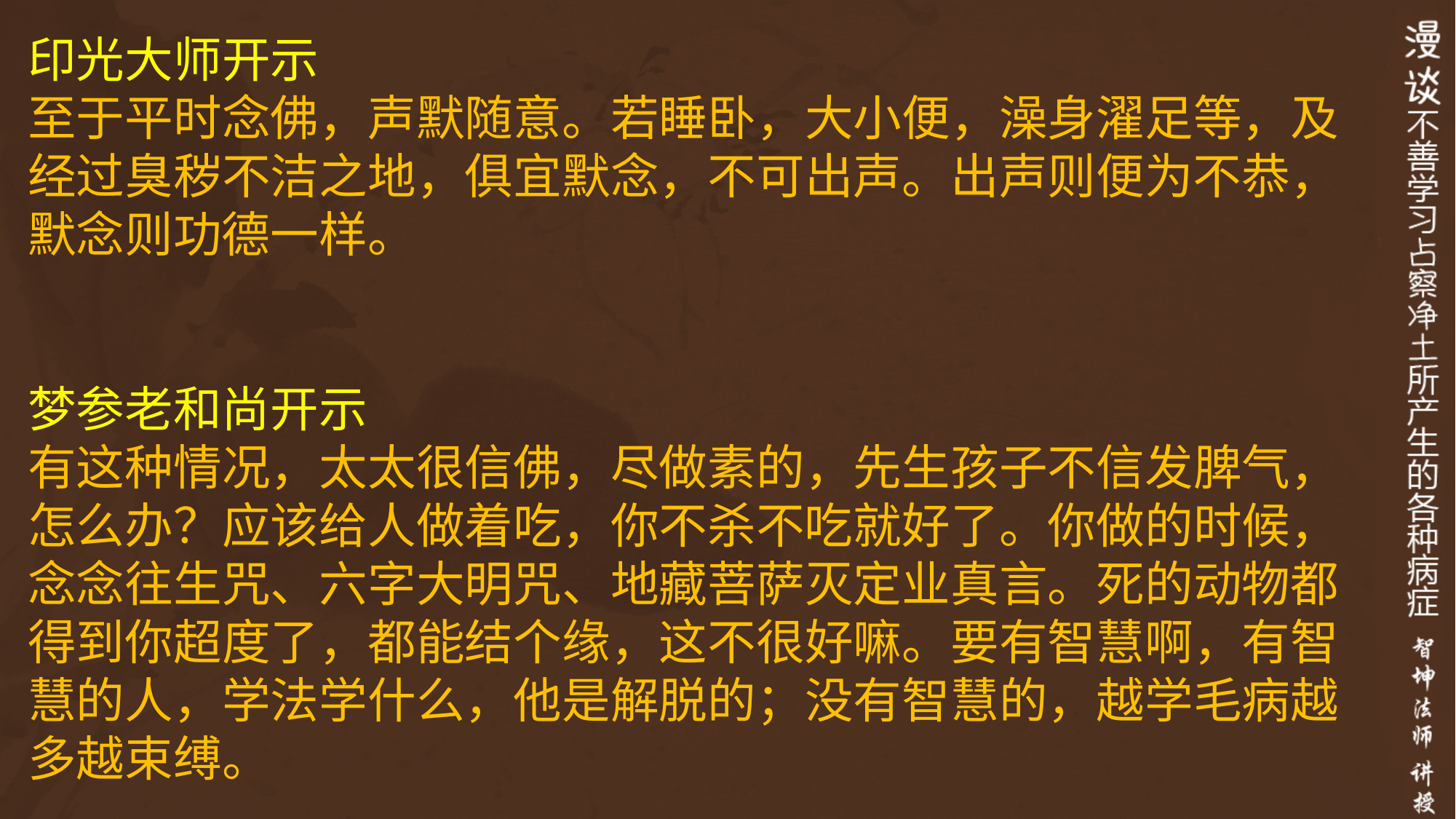

印光大师开示
至于平时念佛，声默随意。若睡卧，大小便，澡身濯足等，及经过臭秽不洁之地，俱宜默念，不可出声。出声则便为不恭，默念则功德一样。

梦参老和尚开示
有这种情况，太太很信佛，尽做素的，先生孩子不信发脾气，怎么办？应该给人做着吃，你不杀不吃就好了。你做的时候，念念往生咒、六字大明咒、地藏菩萨灭定业真言。死的动物都得到你超度了，都能结个缘，这不很好嘛。要有智慧啊，有智慧的人，学法学什么，他是解脱的；没有智慧的，越学毛病越多越束缚。